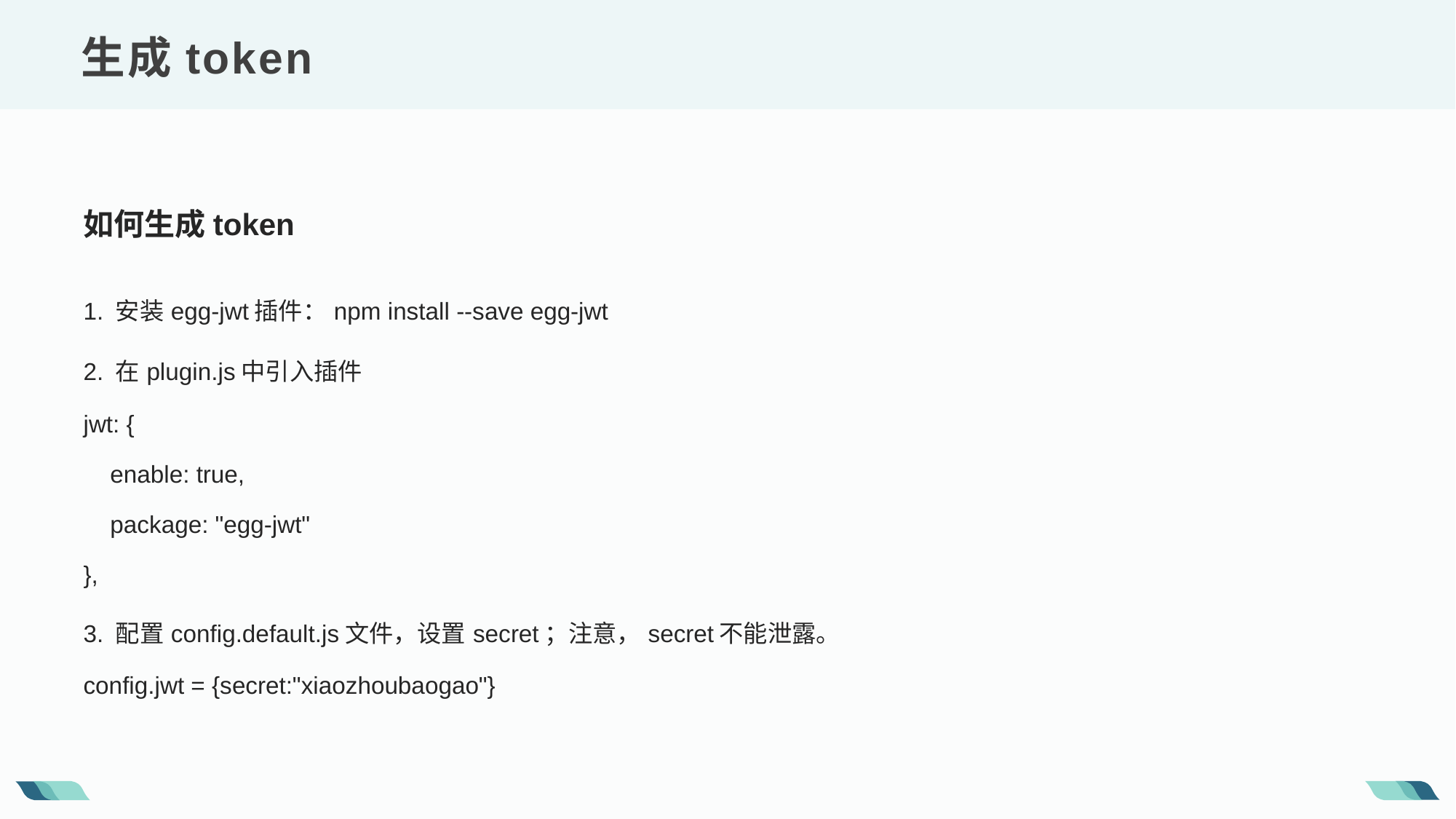

生成token
如何生成token
1. 安装egg-jwt插件：npm install --save egg-jwt
2. 在plugin.js中引入插件
jwt: {
    enable: true,
    package: "egg-jwt"
},
3. 配置config.default.js文件，设置secret；注意，secret不能泄露。
config.jwt = {secret:"xiaozhoubaogao"}